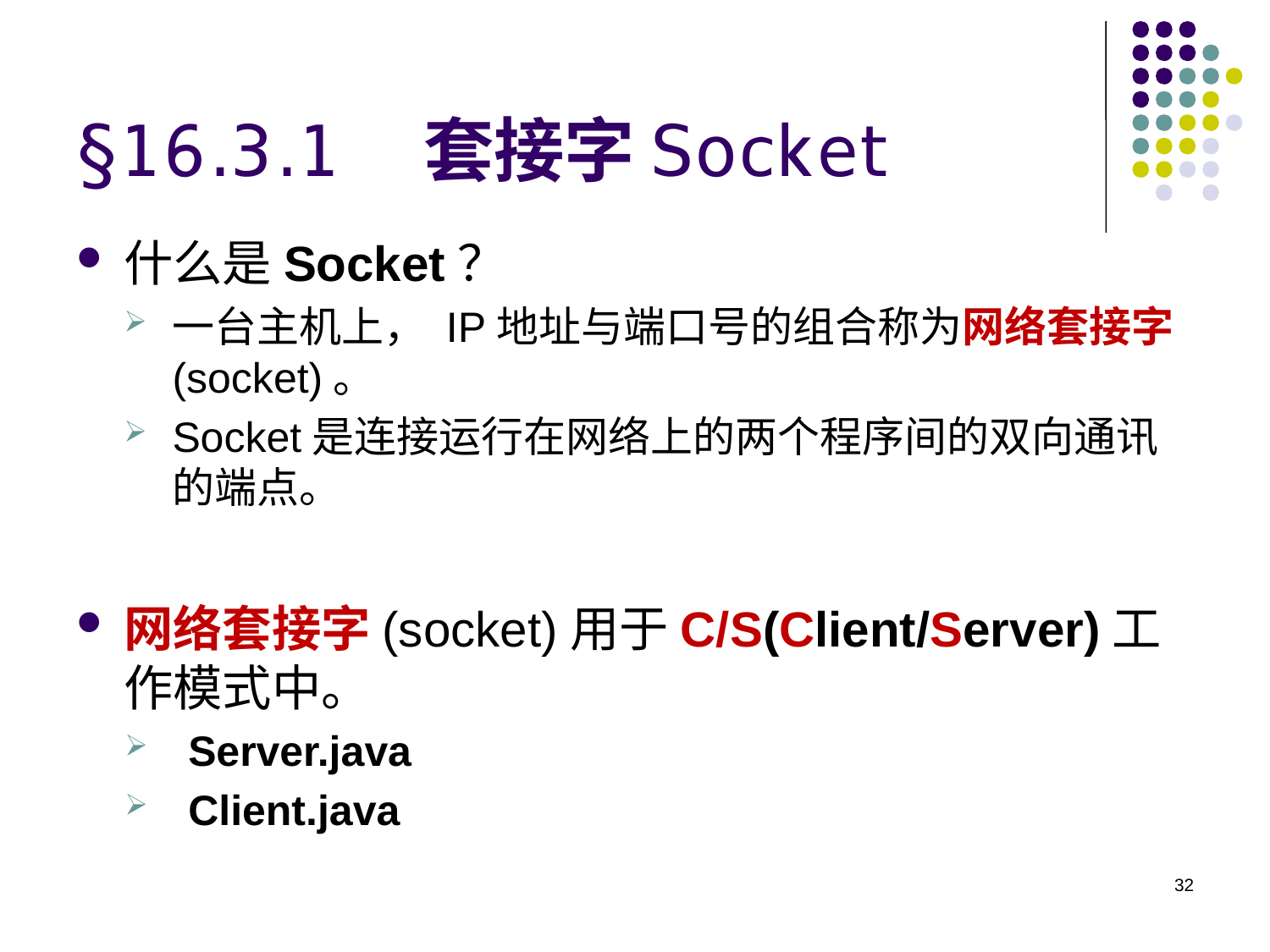

# §16.3.1   套接字Socket
什么是Socket？
一台主机上， IP地址与端口号的组合称为网络套接字(socket)。
Socket是连接运行在网络上的两个程序间的双向通讯的端点。

网络套接字(socket)用于C/S(Client/Server)工作模式中。
Server.java
Client.java

32